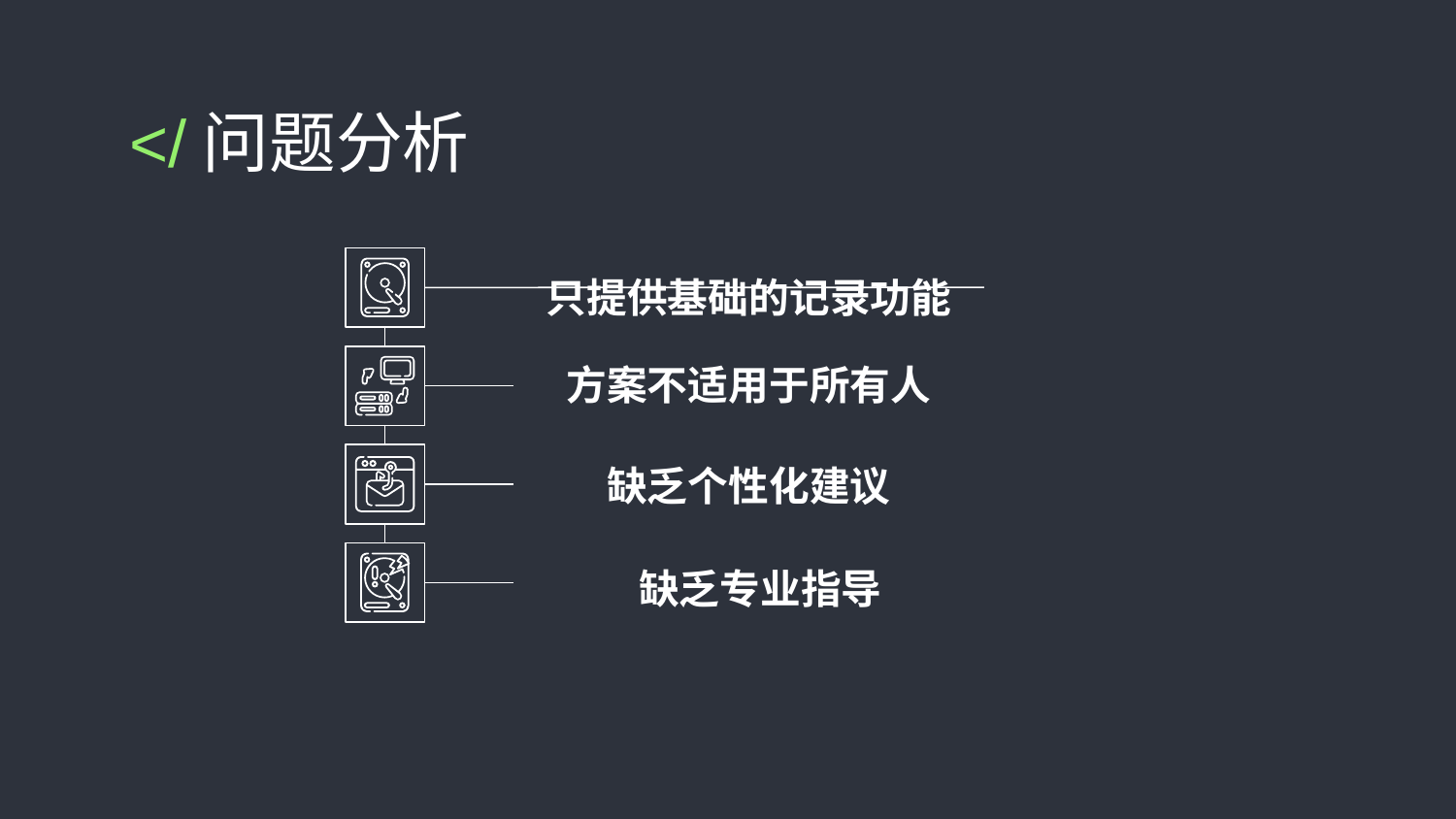

# </问题分析

只提供基础的记录功能
方案不适用于所有人

缺乏个性化建议

缺乏专业指导